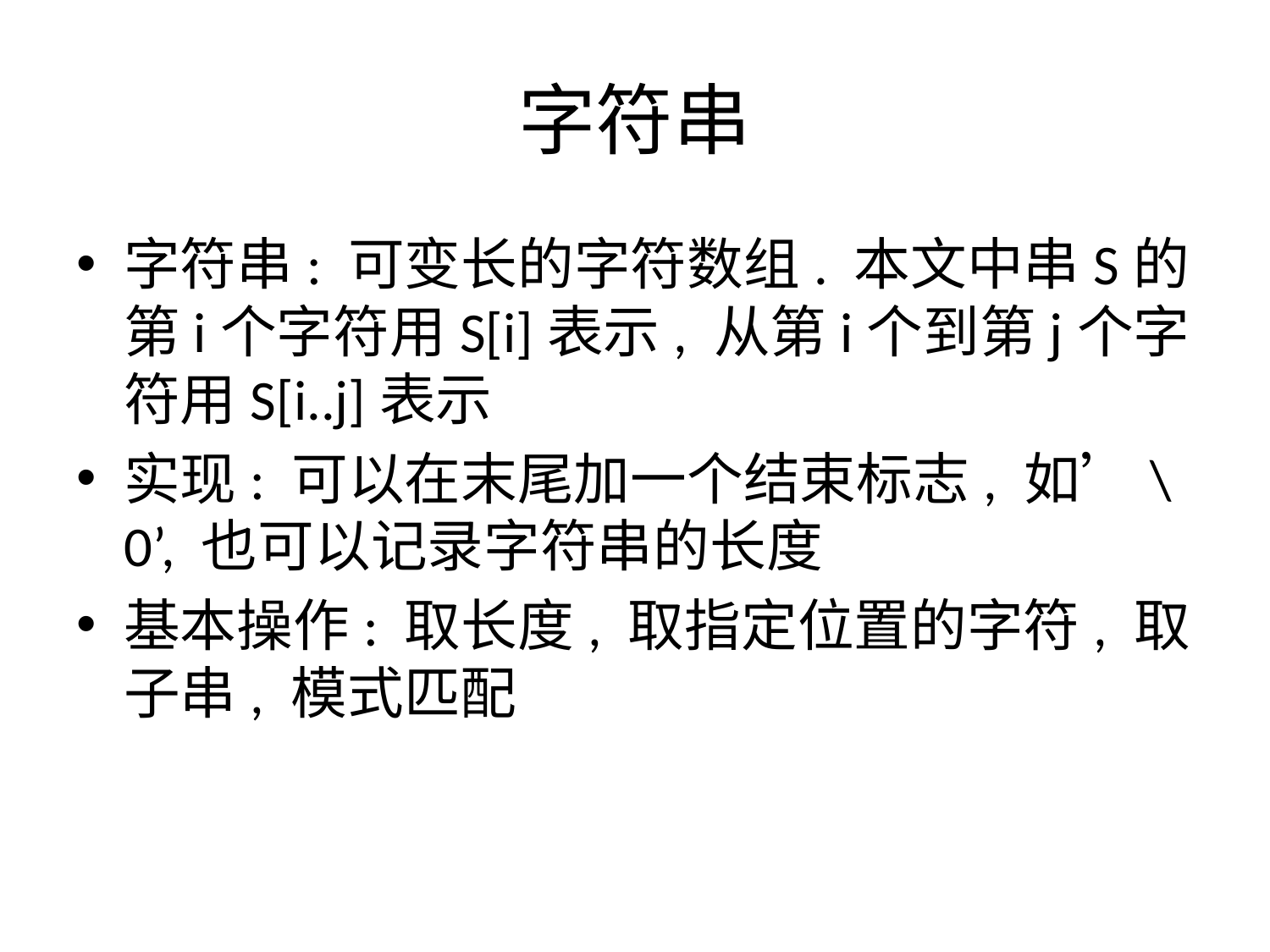

# 字符串
字符串: 可变长的字符数组. 本文中串S的第i个字符用S[i]表示, 从第i个到第j个字符用S[i..j]表示
实现: 可以在末尾加一个结束标志, 如’\0’, 也可以记录字符串的长度
基本操作: 取长度, 取指定位置的字符, 取子串, 模式匹配